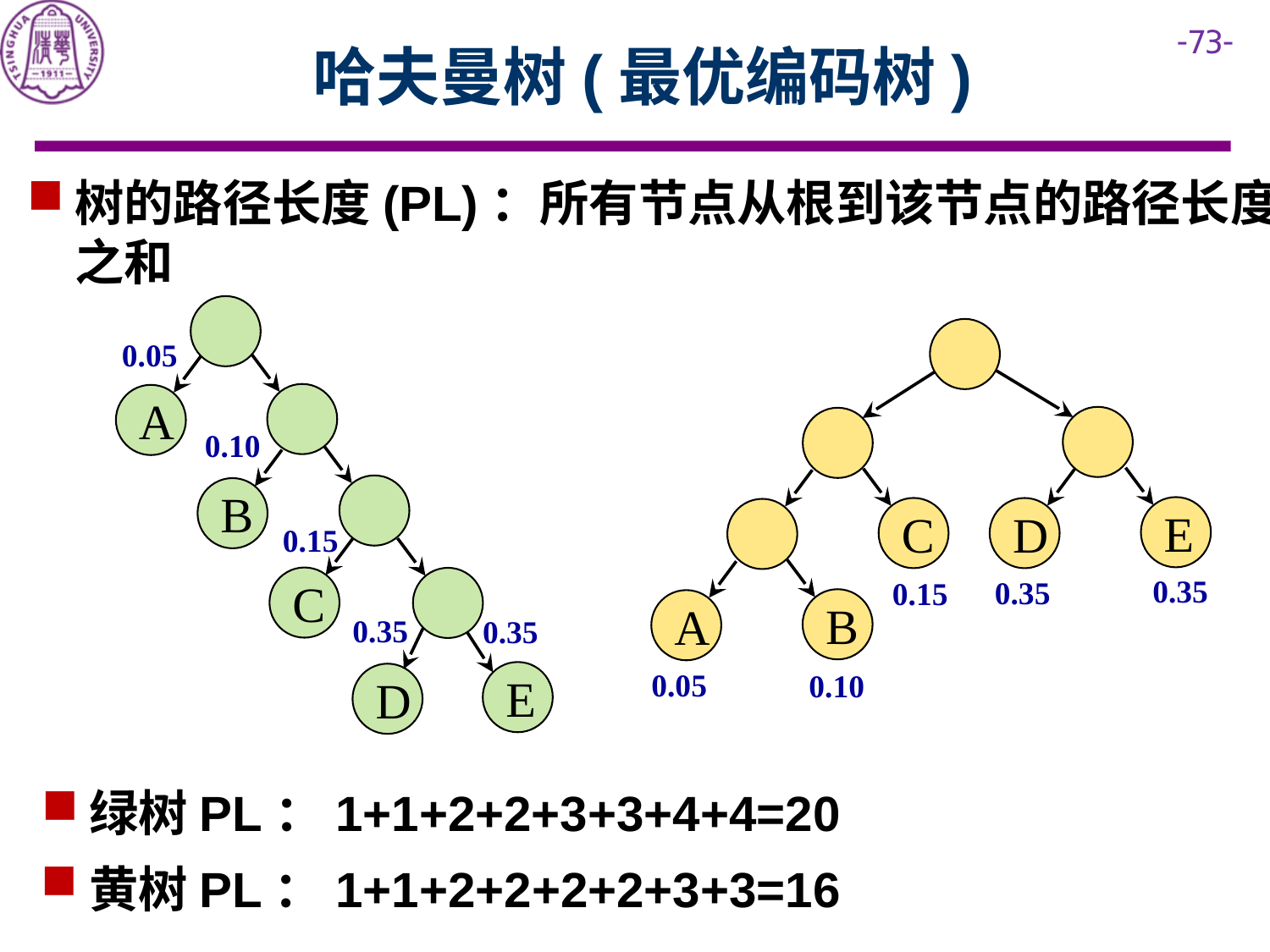

# 哈夫曼树(最优编码树)
树的路径长度(PL)：所有节点从根到该节点的路径长度之和

0.05

A

0.10

B
E
C
D

0.15
0.35
0.35
0.15
C

B
A
0.35
0.35
0.05
0.10
E
D
绿树PL：1+1+2+2+3+3+4+4=20
黄树PL：1+1+2+2+2+2+3+3=16